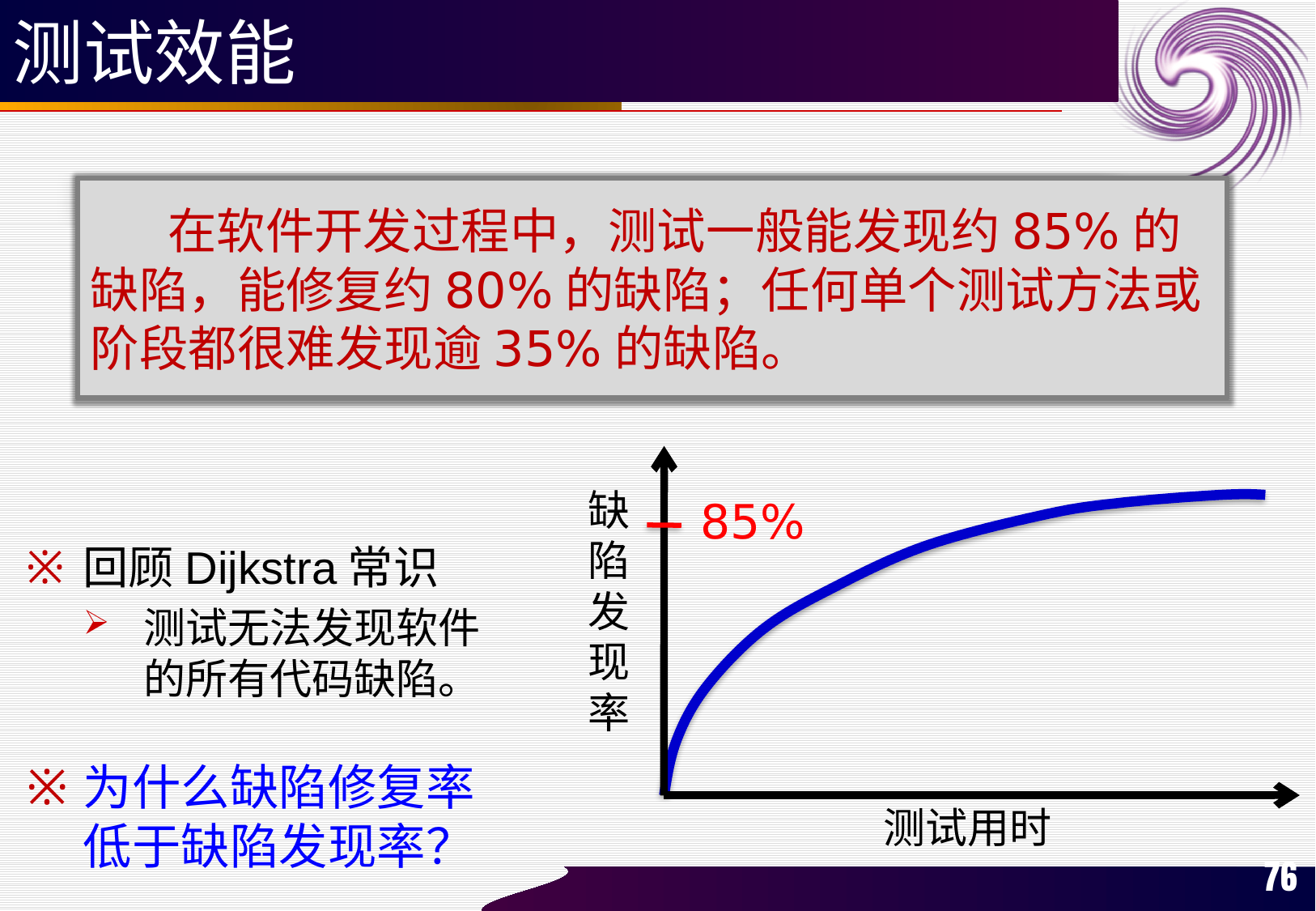

# 测试效能
      在软件开发过程中，测试一般能发现约85%的缺陷，能修复约80%的缺陷；任何单个测试方法或阶段都很难发现逾35%的缺陷。
缺
陷
发
现
率
85%

测试用时
回顾Dijkstra常识
测试无法发现软件的所有代码缺陷。

为什么缺陷修复率低于缺陷发现率？
76